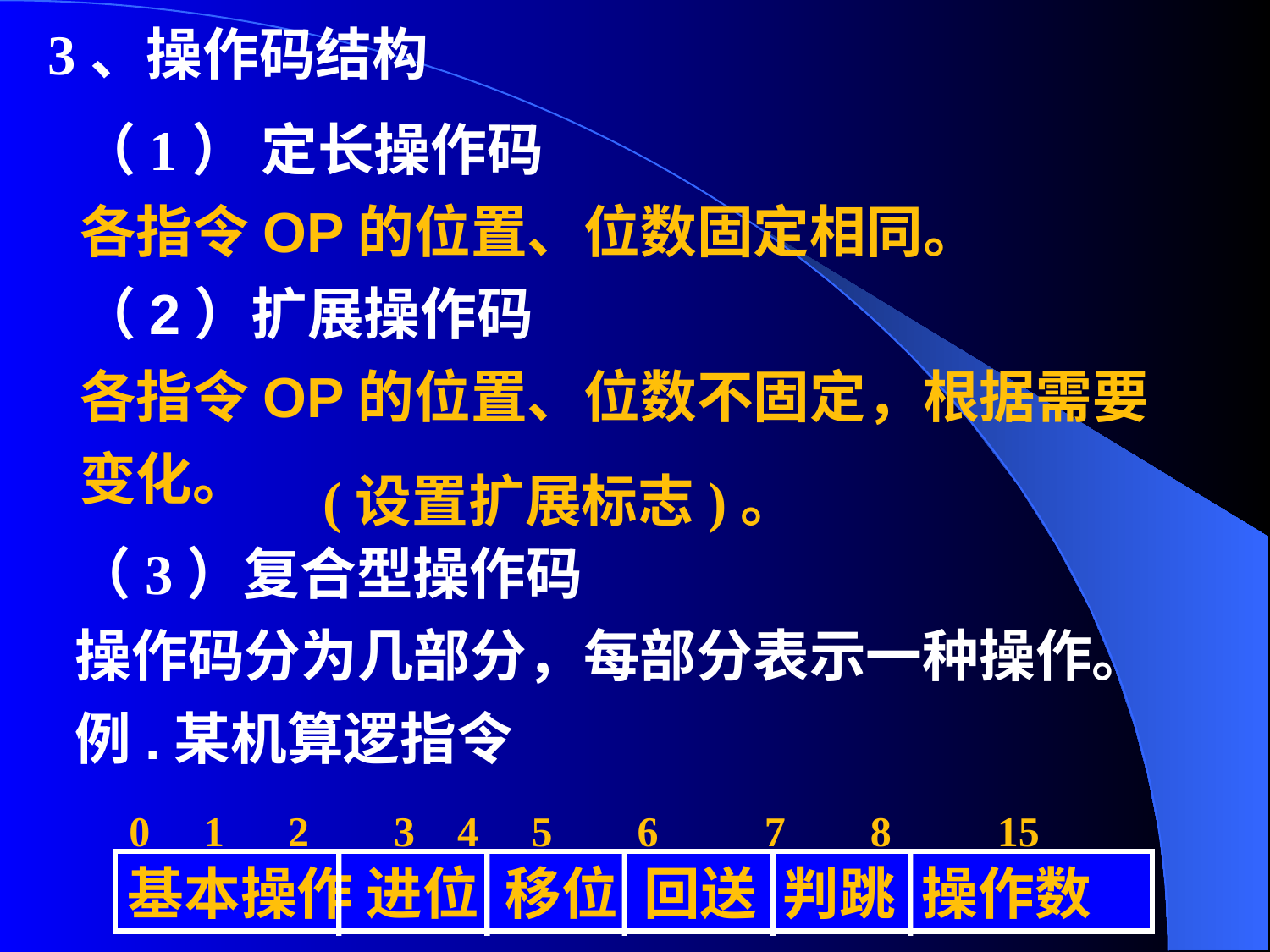

3、操作码结构
（1） 定长操作码
各指令OP的位置、位数固定相同。
（2）扩展操作码
各指令OP的位置、位数不固定，根据需要
变化。
(设置扩展标志)。
（3）复合型操作码
操作码分为几部分，每部分表示一种操作。
例.某机算逻指令
0     1      2        3    4     5        6          7        8          15
基本操作 进位  移位  回送  判跳  操作数